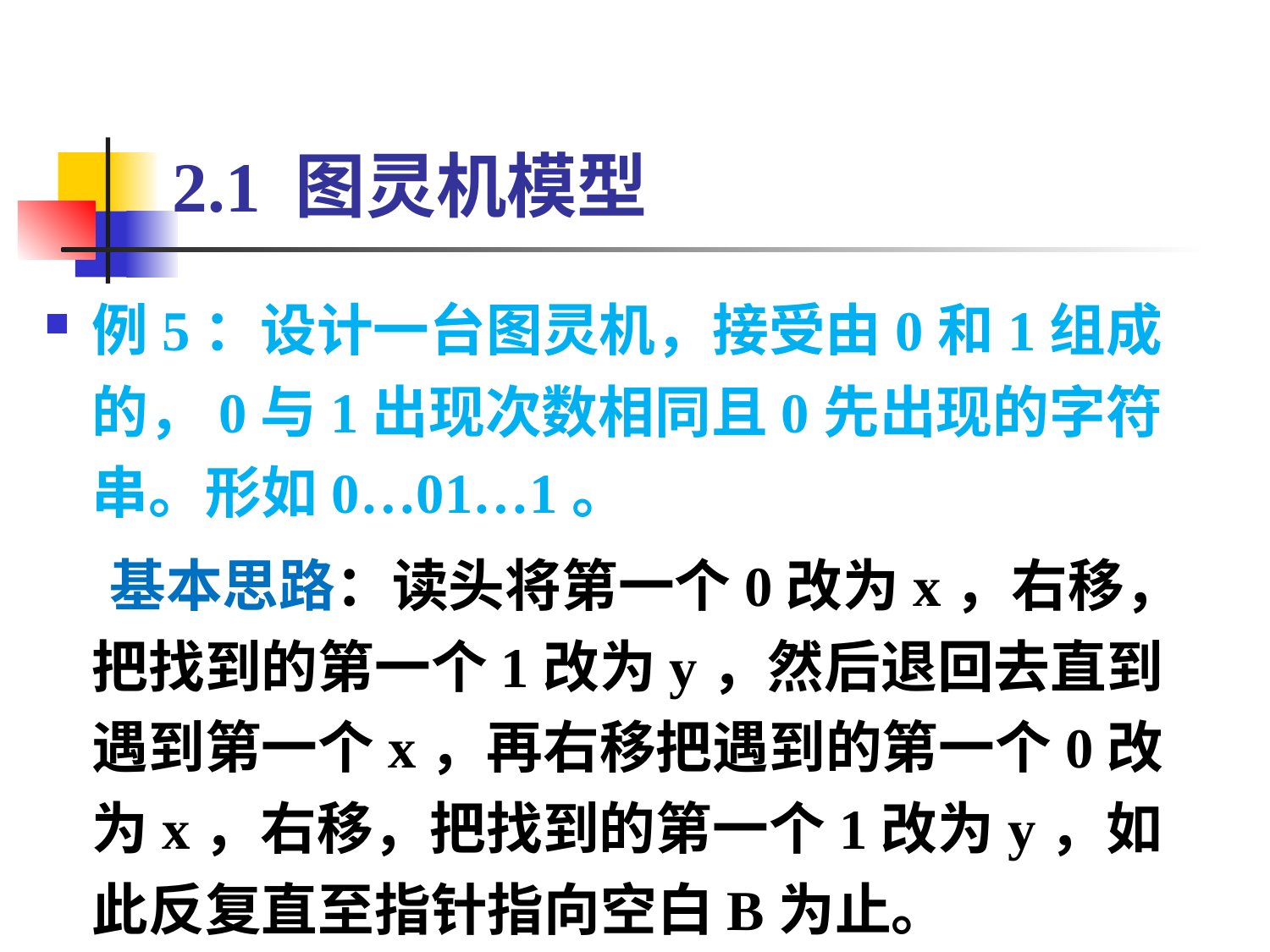

# 2.1 图灵机模型
例5：设计一台图灵机，接受由0和1组成的，0与1出现次数相同且0先出现的字符串。形如0…01…1。
    基本思路：读头将第一个0改为x，右移，把找到的第一个1改为y，然后退回去直到遇到第一个x，再右移把遇到的第一个0改为x，右移，把找到的第一个1改为y，如此反复直至指针指向空白B为止。